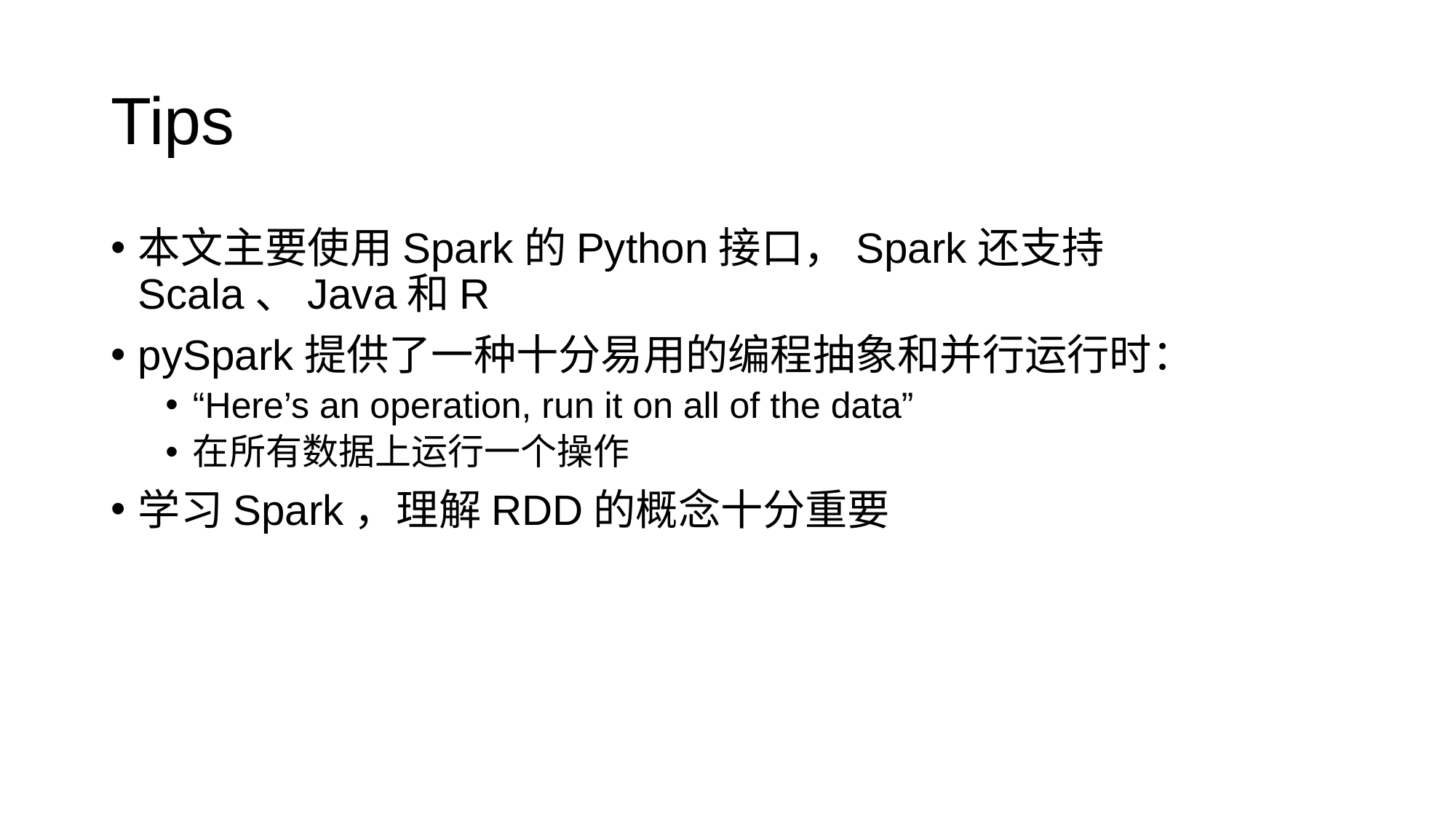

# Tips
本文主要使用Spark的Python接口，Spark还支持Scala、Java和R
pySpark提供了一种十分易用的编程抽象和并行运行时：
“Here’s an operation, run it on all of the data”
在所有数据上运行一个操作
学习Spark，理解RDD的概念十分重要